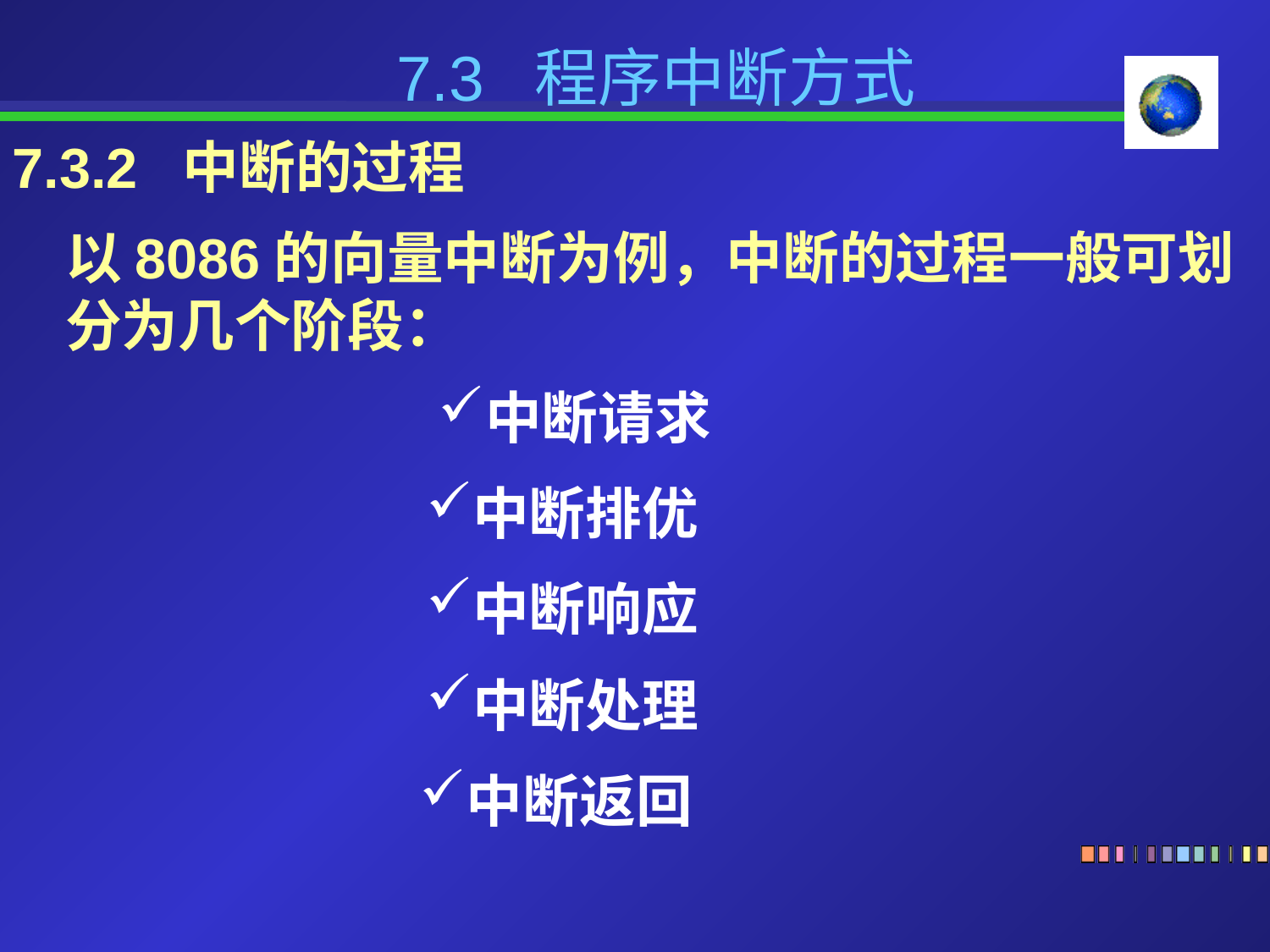

7.3  程序中断方式
7.3.2  中断的过程
以8086的向量中断为例，中断的过程一般可划分为几个阶段：
中断请求
中断排优
中断响应
中断处理
中断返回
46